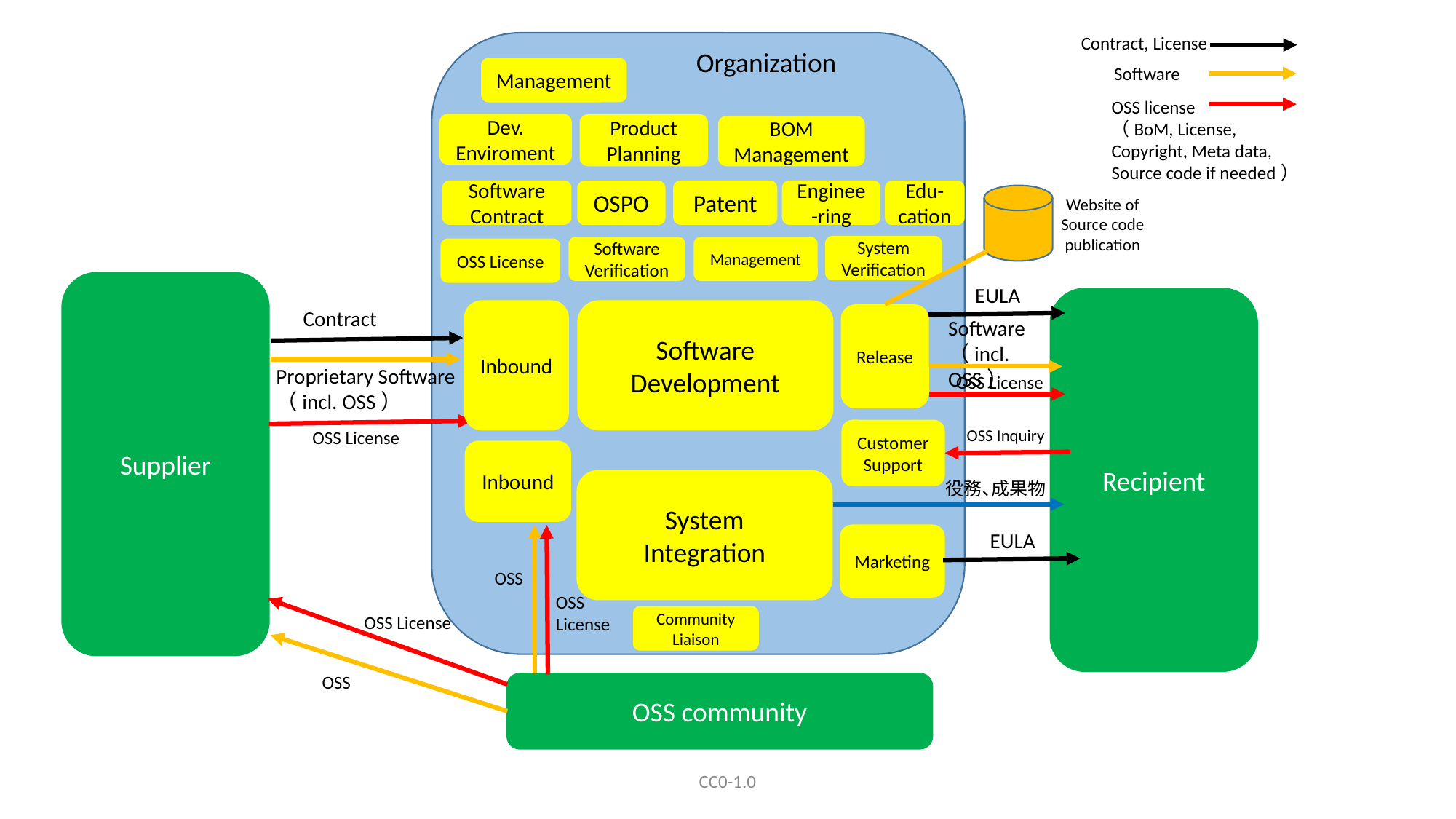

Contract, License

Organization
Software
Management
OSS license
（BoM, License, Copyright, Meta data,
Source code if needed）
Dev. Enviroment
Product Planning
BOM
Management
Software Contract
Patent
Enginee-ring
Edu-cation
OSPO

Website of Source code publication
System Verification
Software Verification
Management
OSS License
Supplier
EULA
Recipient
Contract
Inbound
Software Development
Release
Software
（incl. OSS）
Proprietary Software
（incl. OSS）
OSS License
OSS Inquiry
Customer Support
OSS License
Inbound
System
Integration
役務､成果物
EULA
Marketing
OSS
OSS
License
OSS License
Community Liaison
OSS
OSS community
CC0-1.0